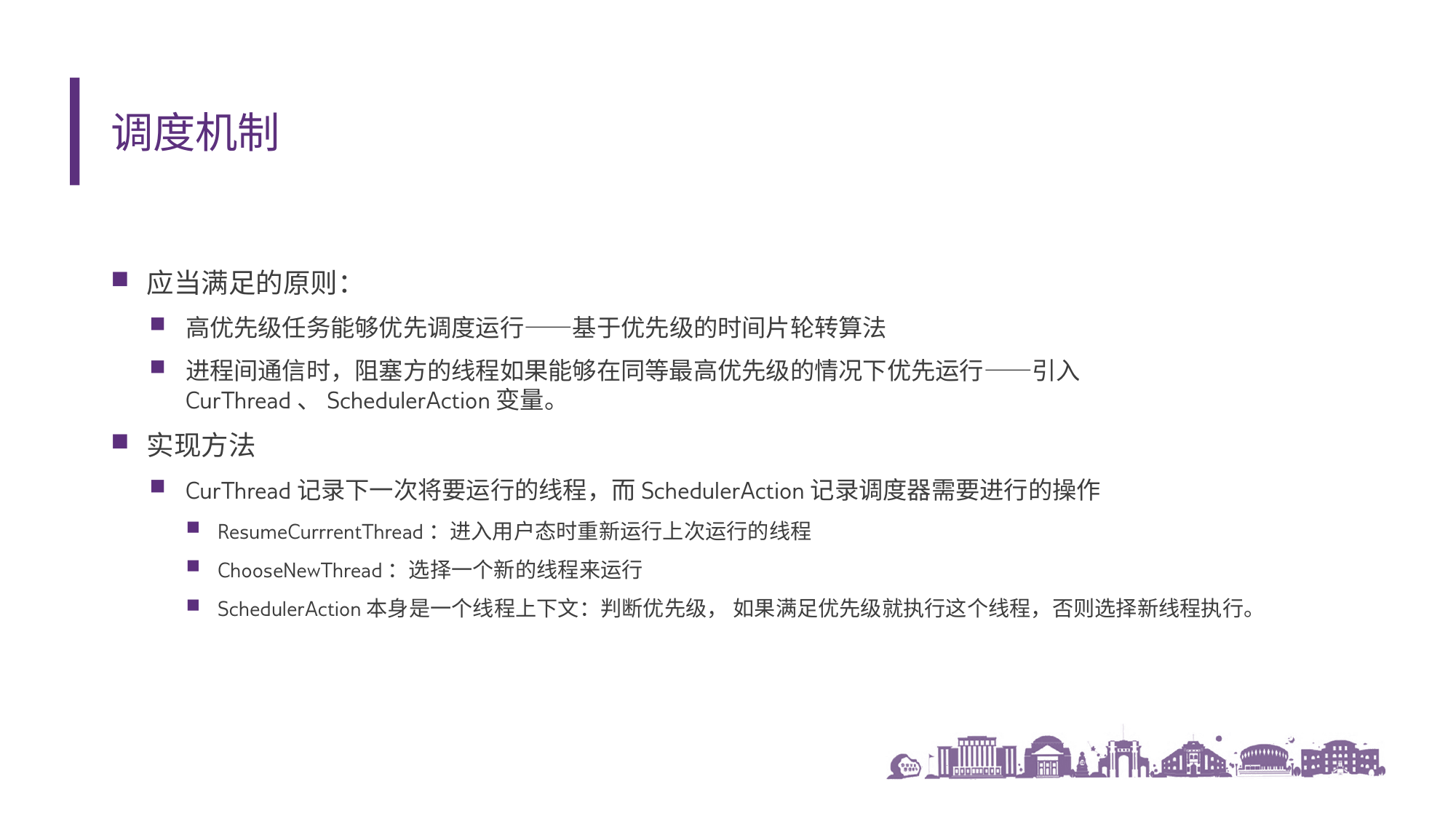

# 调度机制
应当满足的原则：
高优先级任务能够优先调度运行——基于优先级的时间片轮转算法
进程间通信时，阻塞方的线程如果能够在同等最高优先级的情况下优先运行——引入CurThread、SchedulerAction变量。
实现方法
CurThread记录下一次将要运行的线程，而SchedulerAction记录调度器需要进行的操作
ResumeCurrrentThread：进入用户态时重新运行上次运行的线程
ChooseNewThread：选择一个新的线程来运行
SchedulerAction本身是一个线程上下文：判断优先级， 如果满足优先级就执行这个线程，否则选择新线程执行。